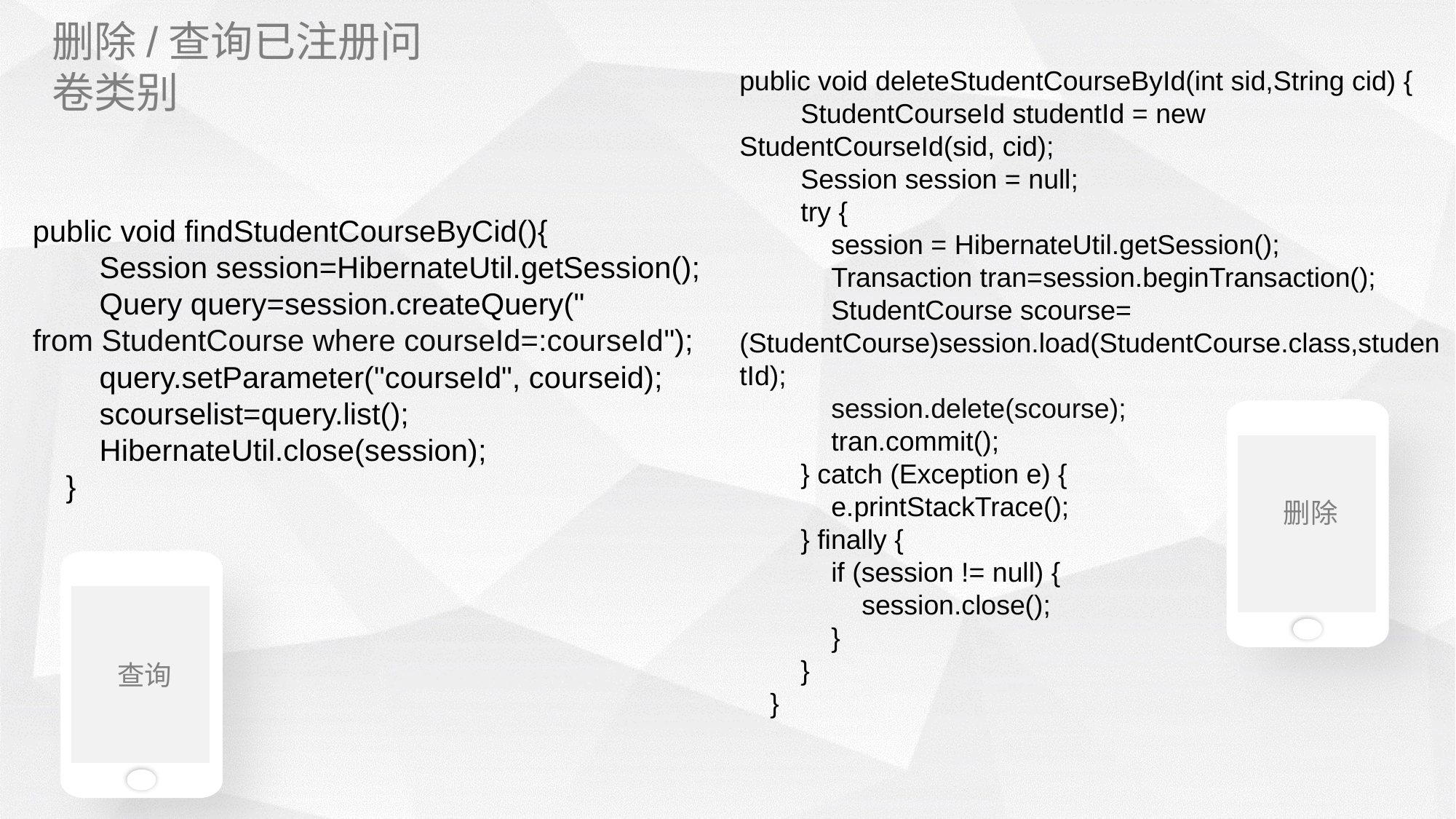

删除/查询已注册问卷类别
public void deleteStudentCourseById(int sid,String cid) {
        StudentCourseId studentId = new StudentCourseId(sid, cid);
        Session session = null;
        try {
            session = HibernateUtil.getSession();
            Transaction tran=session.beginTransaction();
            StudentCourse scourse=
(StudentCourse)session.load(StudentCourse.class,studentId);
            session.delete(scourse);
            tran.commit();
        } catch (Exception e) {
            e.printStackTrace();
        } finally {
            if (session != null) {
                session.close();
            }
        }
    }
public void findStudentCourseByCid(){
        Session session=HibernateUtil.getSession();
        Query query=session.createQuery("
from StudentCourse where courseId=:courseId");
        query.setParameter("courseId", courseid);
        scourselist=query.list();
        HibernateUtil.close(session);
    }

删除

查询